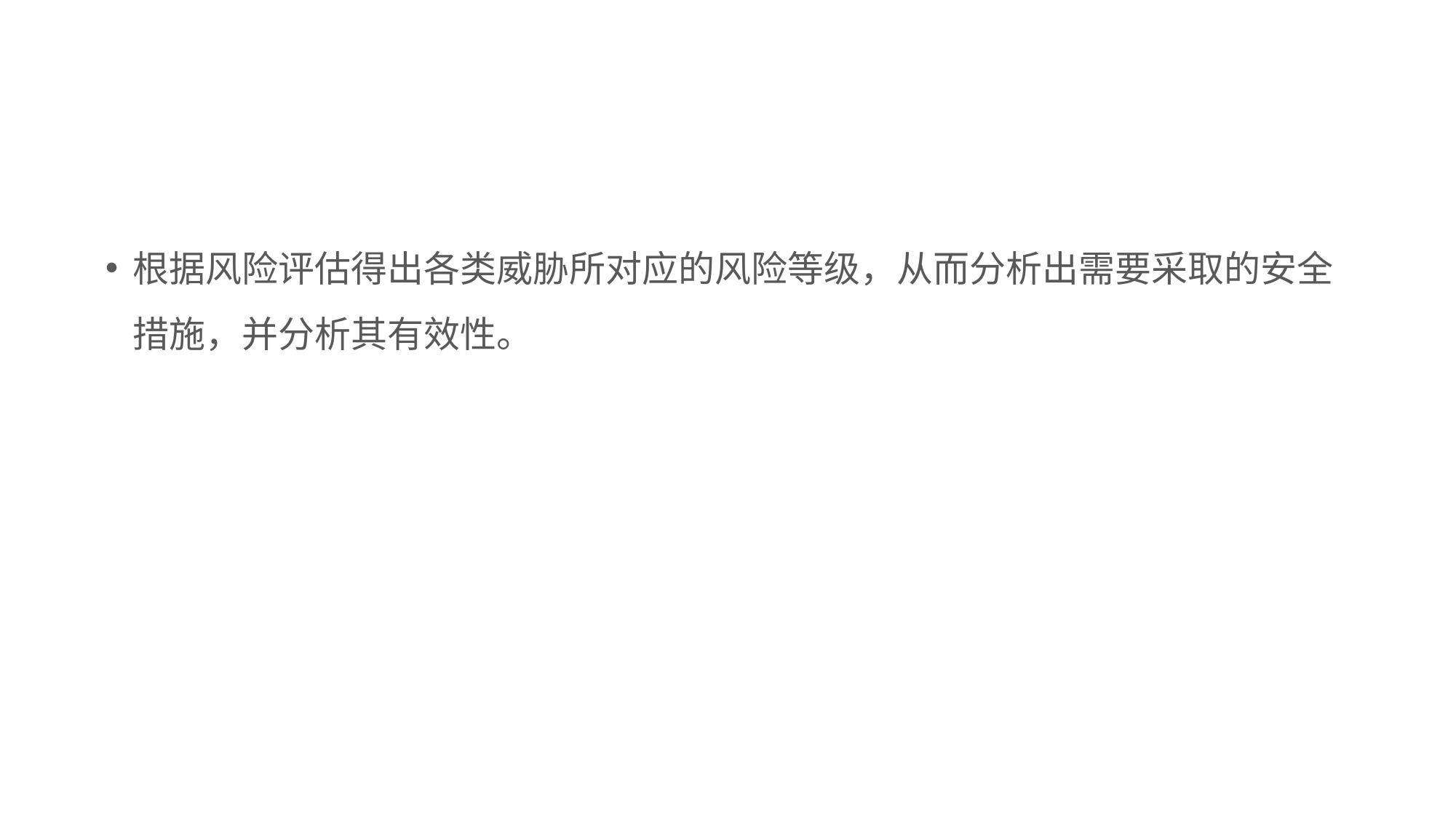

#
根据风险评估得出各类威胁所对应的风险等级，从而分析出需要采取的安全措施，并分析其有效性。